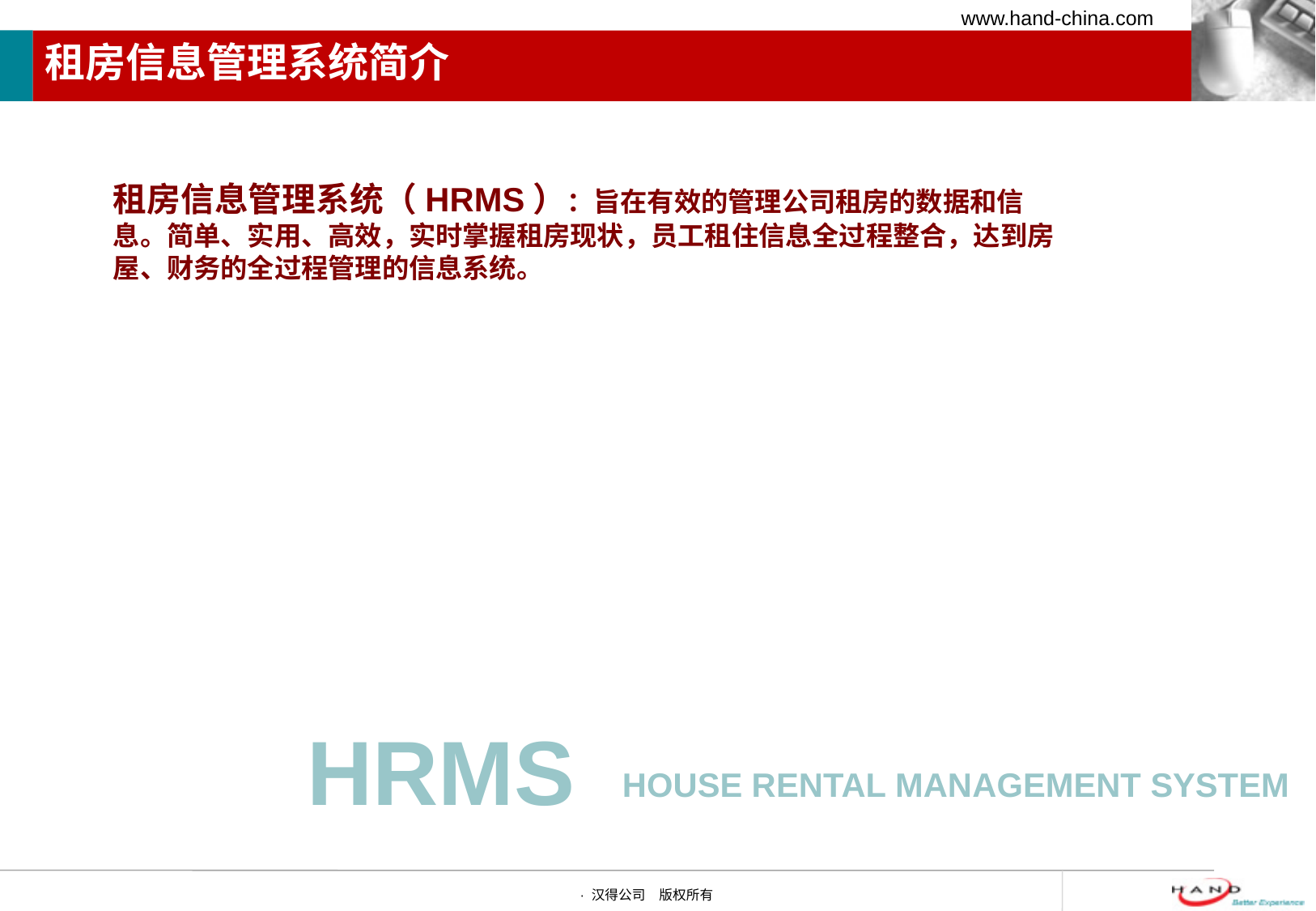

# 租房信息管理系统简介
租房信息管理系统（HRMS）：旨在有效的管理公司租房的数据和信息。简单、实用、高效，实时掌握租房现状，员工租住信息全过程整合，达到房屋、财务的全过程管理的信息系统。
HRMS
House rental MANAGEMENT system
3